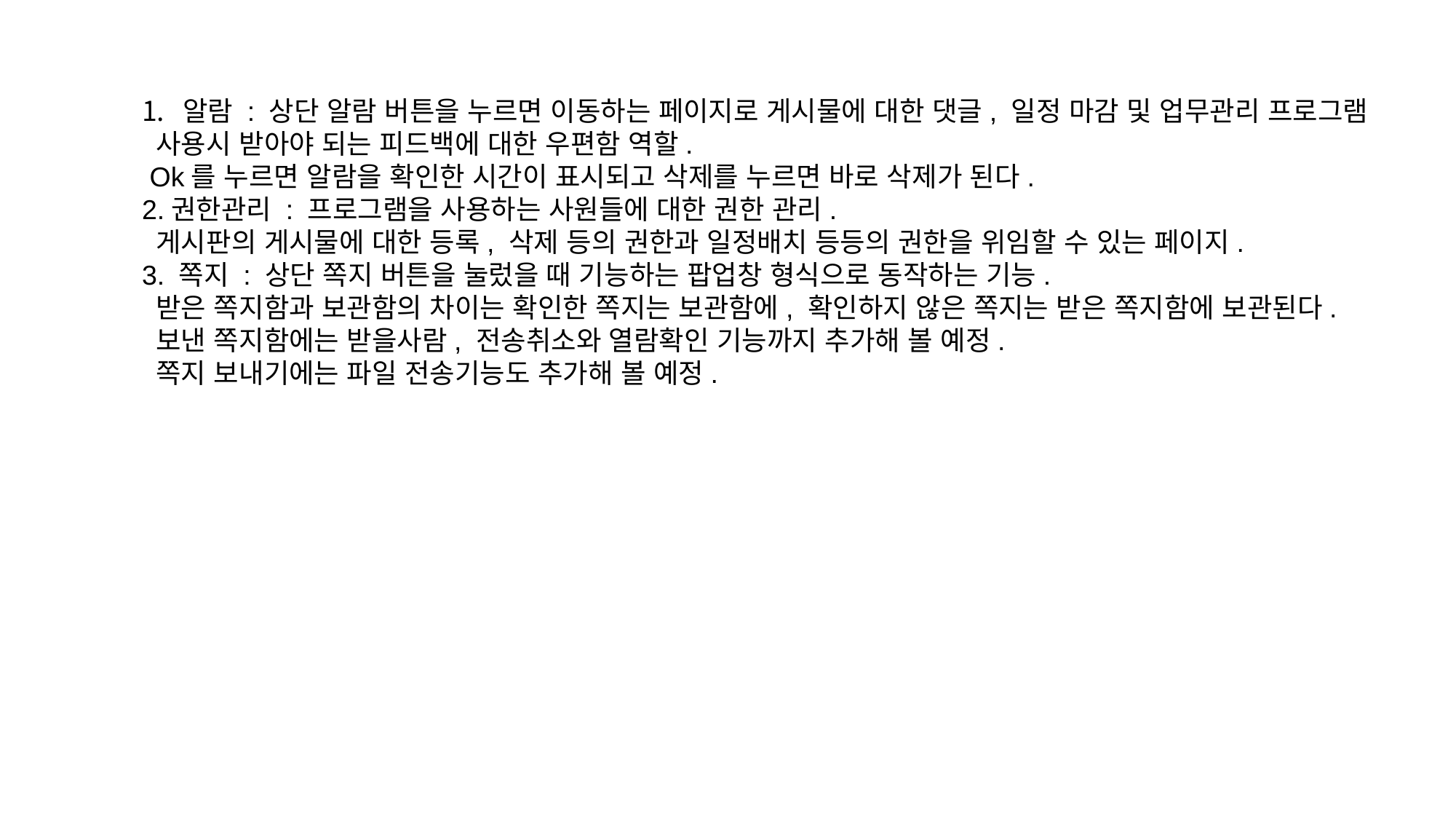

알람 : 상단 알람 버튼을 누르면 이동하는 페이지로 게시물에 대한 댓글, 일정 마감 및 업무관리 프로그램
 사용시 받아야 되는 피드백에 대한 우편함 역할.
 Ok를 누르면 알람을 확인한 시간이 표시되고 삭제를 누르면 바로 삭제가 된다.
2.권한관리 : 프로그램을 사용하는 사원들에 대한 권한 관리.
 게시판의 게시물에 대한 등록, 삭제 등의 권한과 일정배치 등등의 권한을 위임할 수 있는 페이지.
3. 쪽지 : 상단 쪽지 버튼을 눌렀을 때 기능하는 팝업창 형식으로 동작하는 기능.
 받은 쪽지함과 보관함의 차이는 확인한 쪽지는 보관함에, 확인하지 않은 쪽지는 받은 쪽지함에 보관된다.
 보낸 쪽지함에는 받을사람, 전송취소와 열람확인 기능까지 추가해 볼 예정.
 쪽지 보내기에는 파일 전송기능도 추가해 볼 예정.